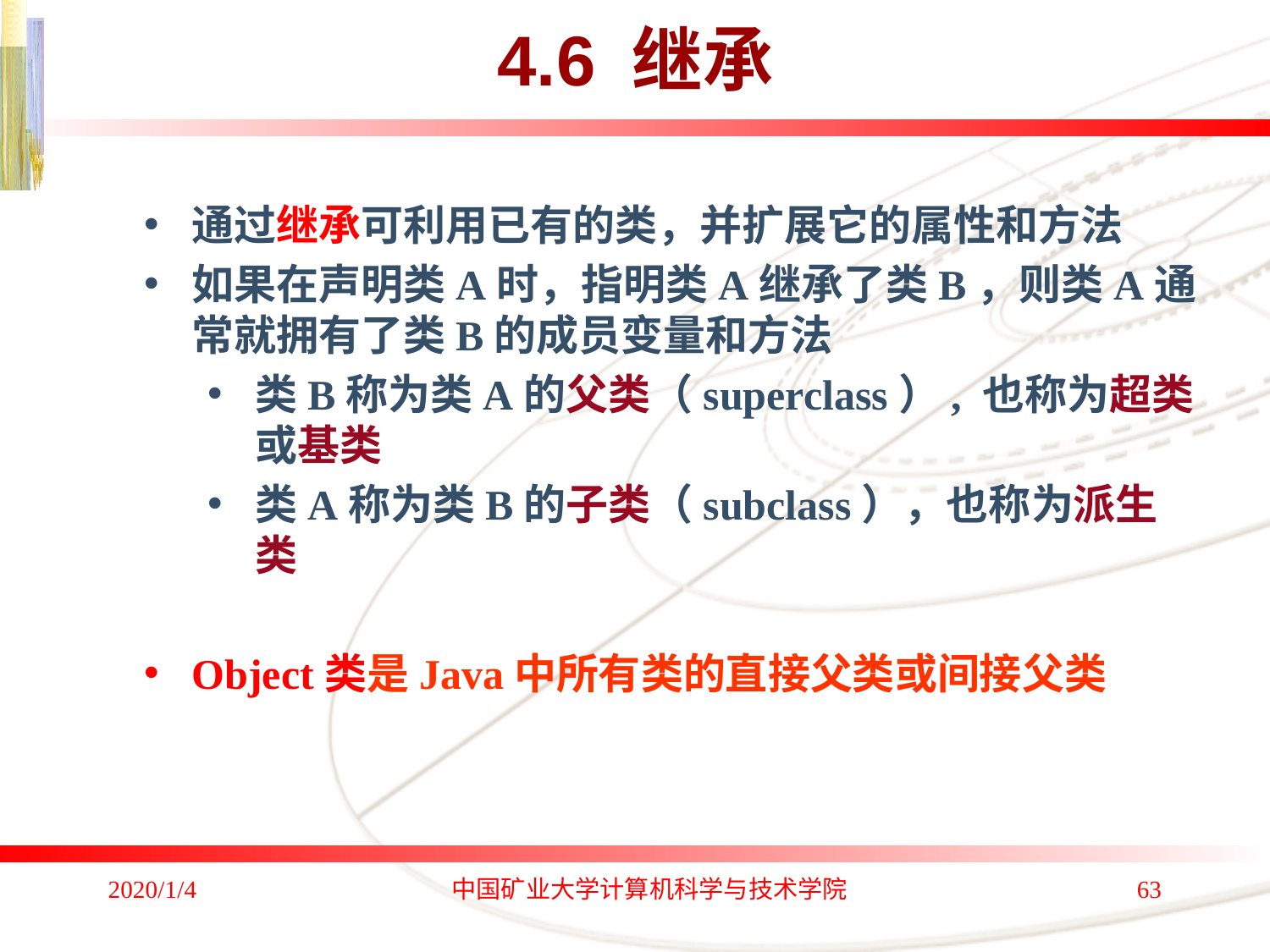

# 4.6 继承
通过继承可利用已有的类，并扩展它的属性和方法
如果在声明类A时，指明类A继承了类B，则类A通常就拥有了类B的成员变量和方法
类B称为类A的父类（superclass）, 也称为超类或基类
类A称为类B的子类（subclass），也称为派生类

Object类是Java中所有类的直接父类或间接父类
2020/1/4
中国矿业大学计算机科学与技术学院
63